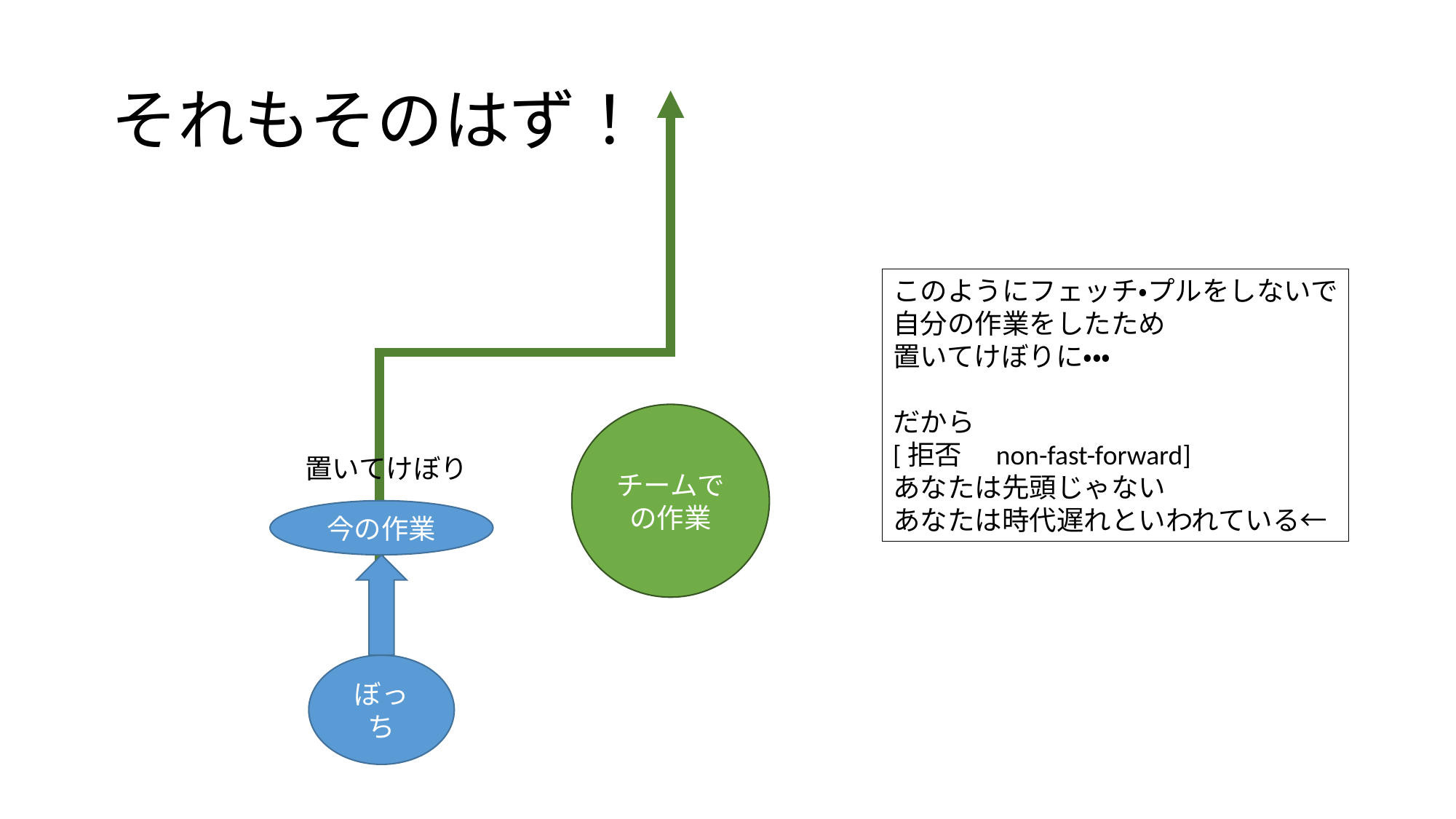

# それもそのはず！
このようにフェッチ・プルをしないで
自分の作業をしたため
置いてけぼりに・・・

だから
[拒否　non-fast-forward]
あなたは先頭じゃない
あなたは時代遅れといわれている←
チームでの作業
置いてけぼり
今の作業

ぼっち